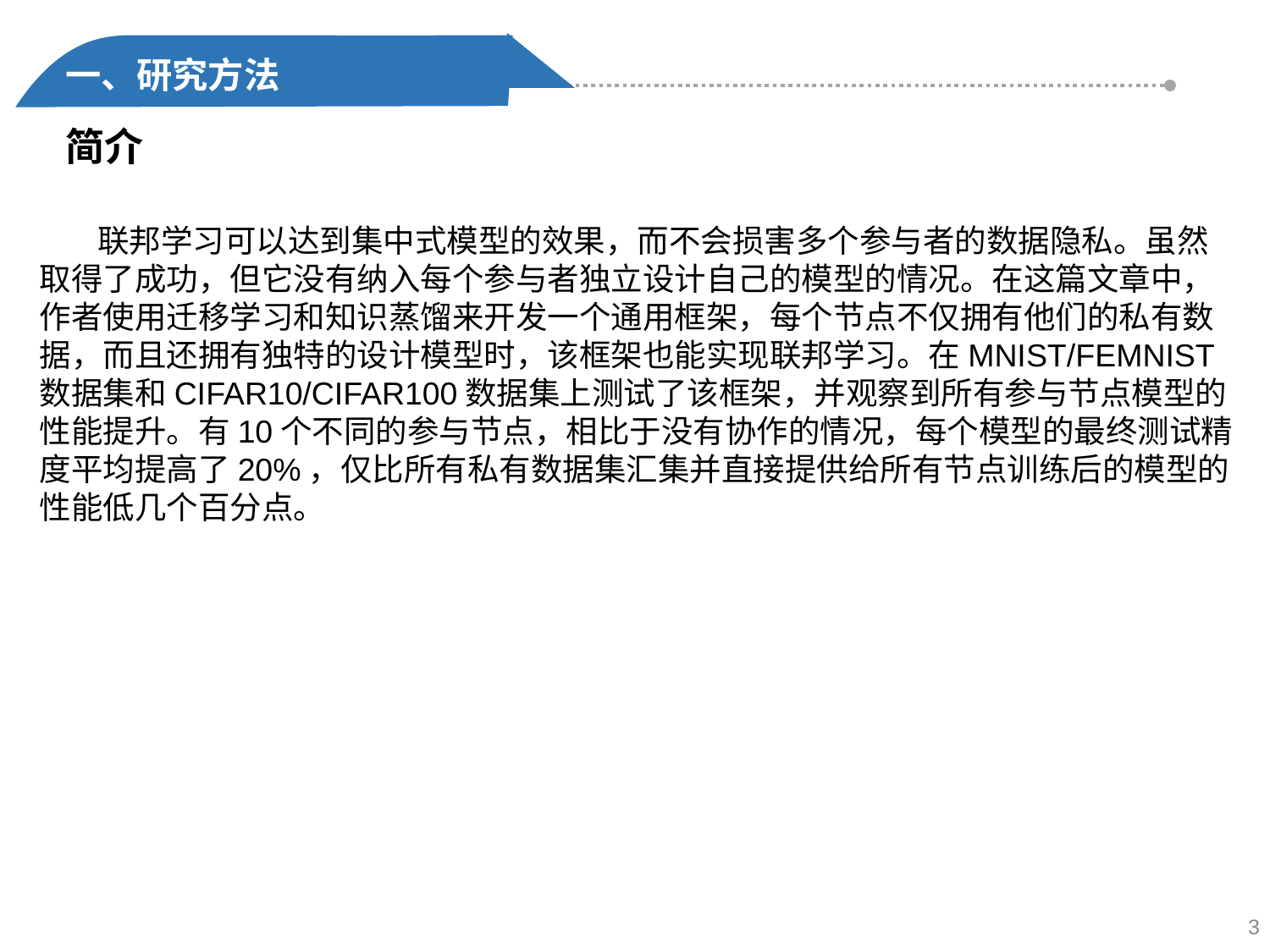

一、研究方法
简介
       联邦学习可以达到集中式模型的效果，而不会损害多个参与者的数据隐私。虽然取得了成功，但它没有纳入每个参与者独立设计自己的模型的情况。在这篇文章中，作者使用迁移学习和知识蒸馏来开发一个通用框架，每个节点不仅拥有他们的私有数据，而且还拥有独特的设计模型时，该框架也能实现联邦学习。在MNIST/FEMNIST数据集和CIFAR10/CIFAR100数据集上测试了该框架，并观察到所有参与节点模型的性能提升。有10个不同的参与节点，相比于没有协作的情况，每个模型的最终测试精度平均提高了20%，仅比所有私有数据集汇集并直接提供给所有节点训练后的模型的性能低几个百分点。

3